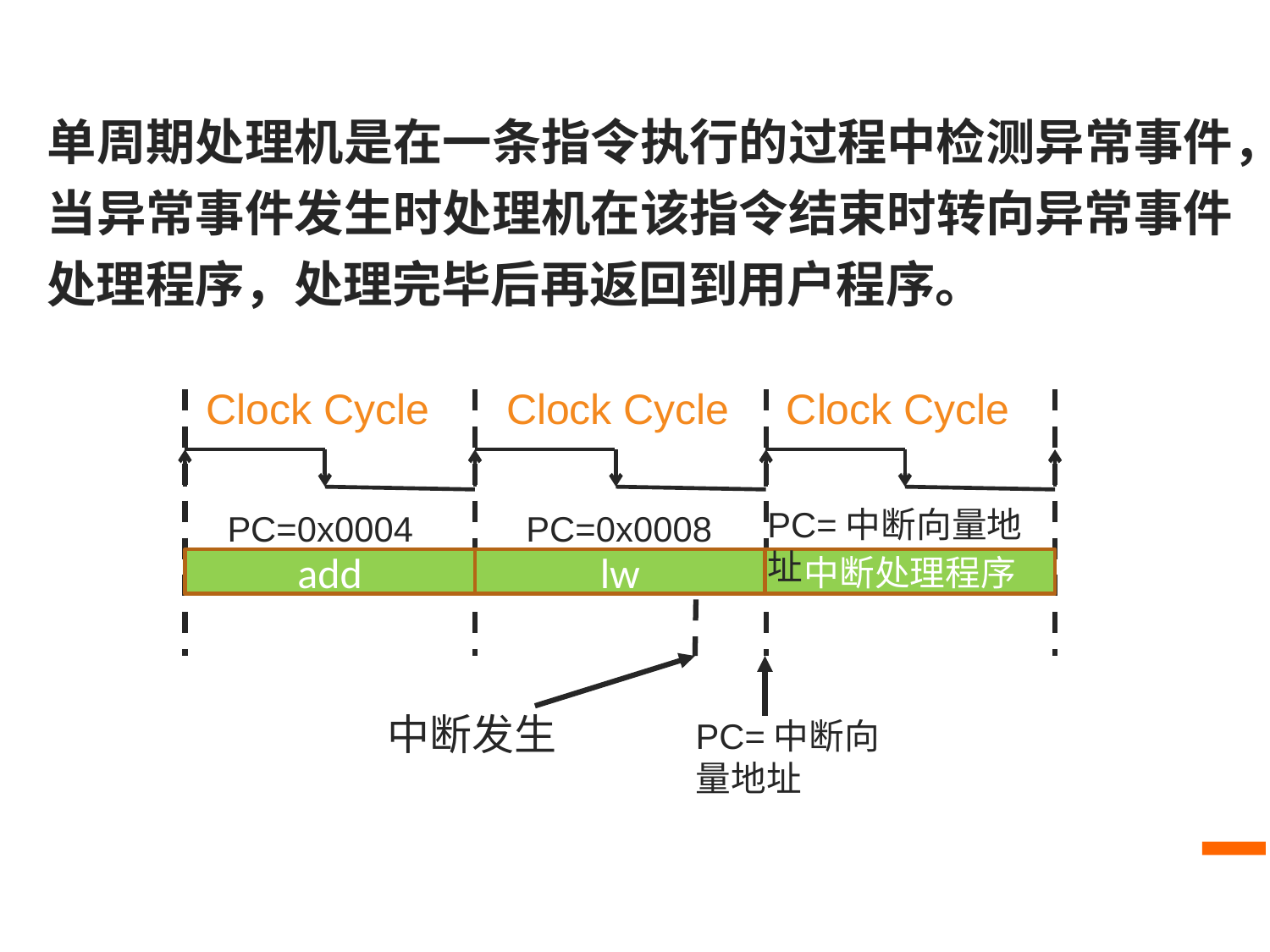

单周期处理机是在一条指令执行的过程中检测异常事件，当异常事件发生时处理机在该指令结束时转向异常事件处理程序，处理完毕后再返回到用户程序。
Clock Cycle
Clock Cycle
Clock Cycle
PC=中断向量地址
PC=0x0004
PC=0x0008
add
lw
中断处理程序
中断发生
PC=中断向量地址
87